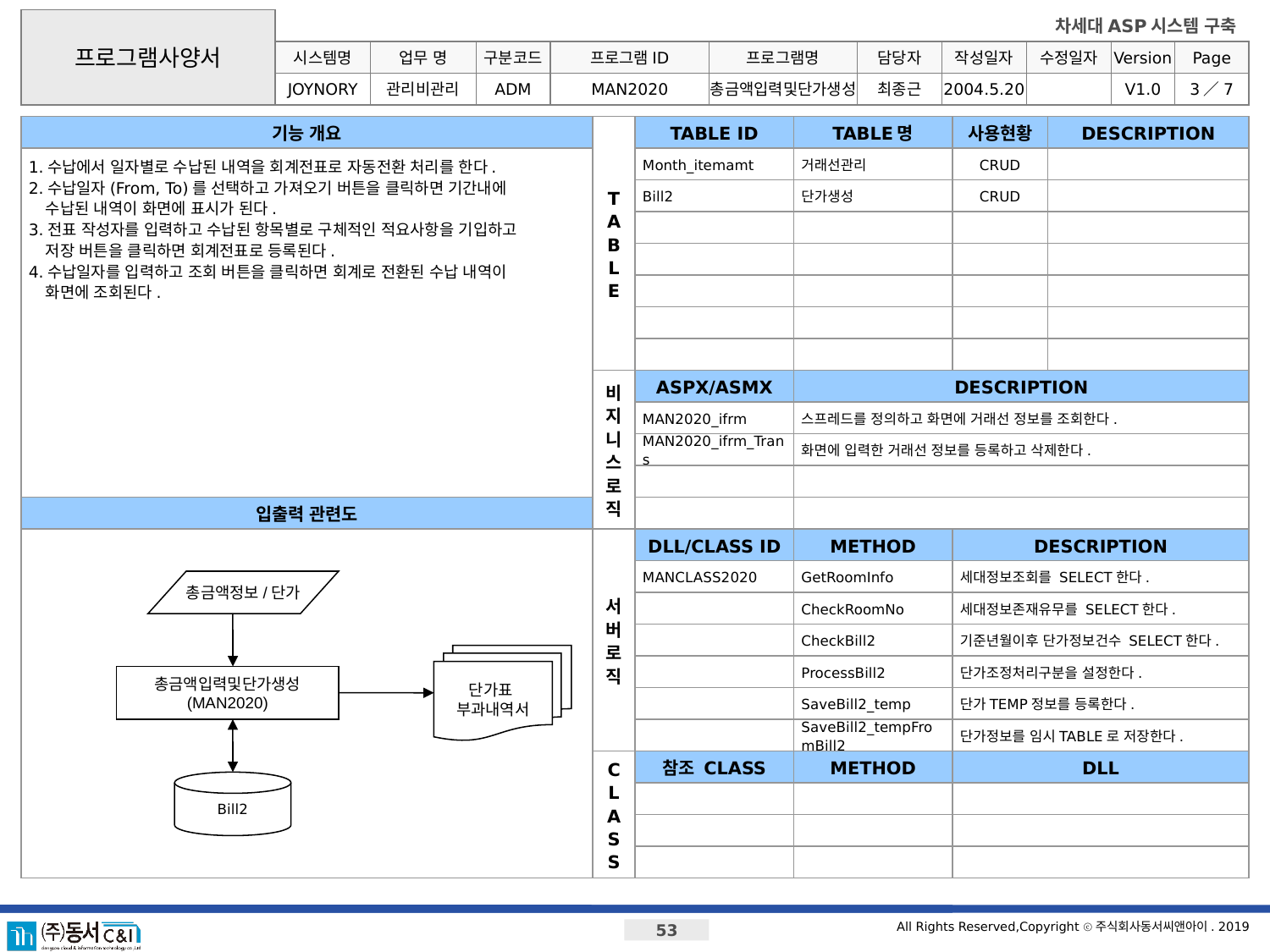

프로그램사양서
시스템명
업무 명
구분코드
프로그램ID
프로그램명
JOYNORY
관리비관리
ADM
MAN2020
총금액입력및단가생성
최종근
2004.5.20

V1.0
3／7
기능 개요
T
A
B
L
E
TABLE ID
TABLE명
사용현황
DESCRIPTION
1.수납에서 일자별로 수납된 내역을 회계전표로 자동전환 처리를 한다.
2.수납일자(From, To)를 선택하고 가져오기 버튼을 클릭하면 기간내에
   수납된 내역이 화면에 표시가 된다.
3.전표 작성자를 입력하고 수납된 항목별로 구체적인 적요사항을 기입하고
   저장 버튼을 클릭하면 회계전표로 등록된다.
4.수납일자를 입력하고 조회 버튼을 클릭하면 회계로 전환된 수납 내역이
   화면에 조회된다.

Month_itemamt

거래선관리

CRUD

Bill2

단가생성

CRUD

비지니스로직
ASPX/ASMX
DESCRIPTION
MAN2020_ifrm
스프레드를 정의하고 화면에 거래선 정보를 조회한다.
MAN2020_ifrm_Trans
화면에 입력한 거래선 정보를 등록하고 삭제한다.

입출력 관련도

서버로직
DLL/CLASS ID
METHOD
DESCRIPTION
MANCLASS2020
GetRoomInfo
세대정보조회를 SELECT한다.
총금액정보/단가

CheckRoomNo
세대정보존재유무를 SELECT한다.

CheckBill2
기준년월이후 단가정보건수 SELECT한다.
단가표
부과내역서

ProcessBill2
단가조정처리구분을 설정한다.
총금액입력및단가생성
(MAN2020)

SaveBill2_temp
단가TEMP정보를 등록한다.

SaveBill2_tempFromBill2
단가정보를 임시TABLE로 저장한다.
C
L
A
S
S
참조 CLASS
METHOD
DLL
Bill2